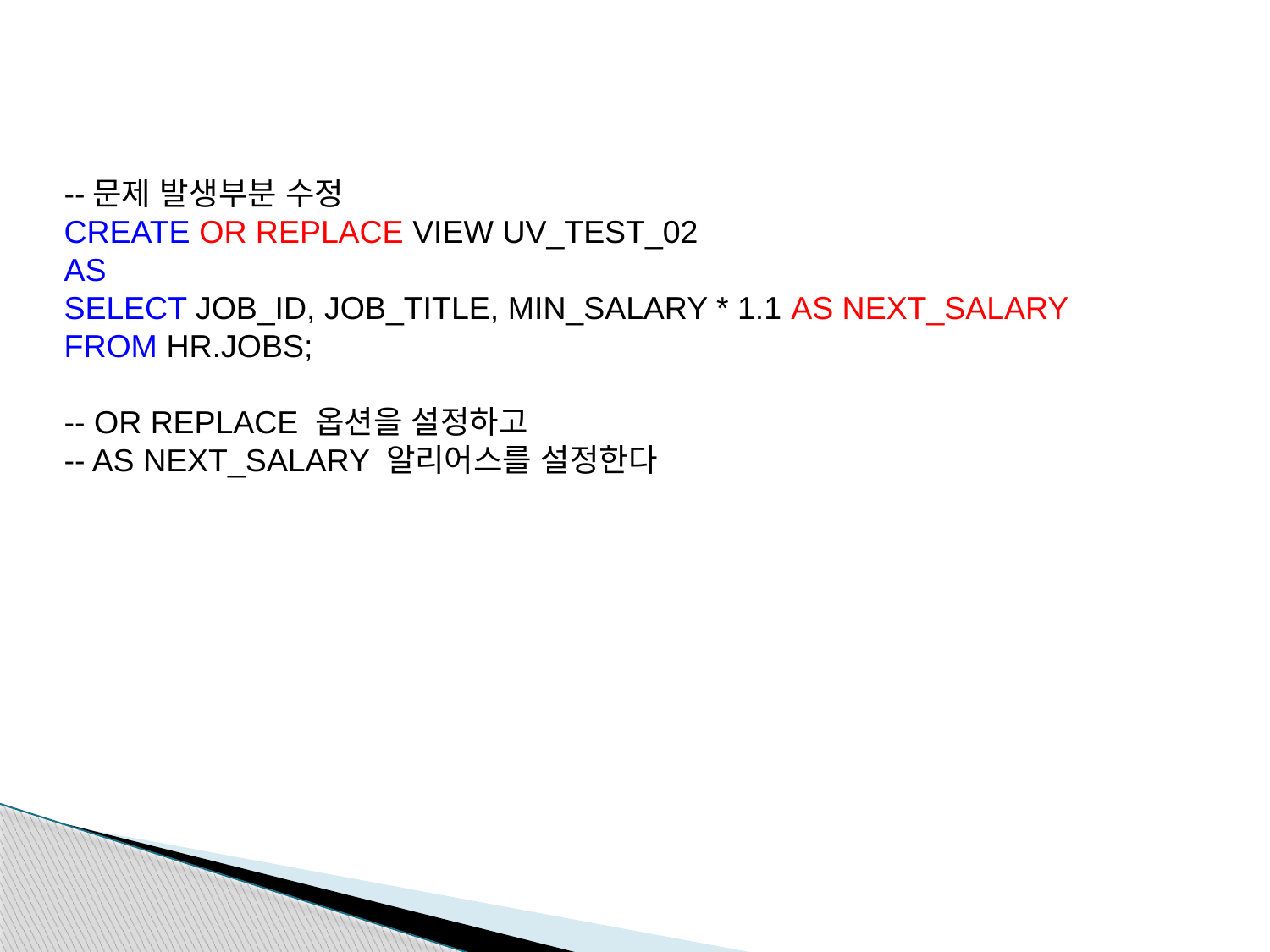

--문제 발생부분 수정
CREATE OR REPLACE VIEW UV_TEST_02
AS
SELECT JOB_ID, JOB_TITLE, MIN_SALARY * 1.1 AS NEXT_SALARY
FROM HR.JOBS;

-- OR REPLACE 옵션을 설정하고
-- AS NEXT_SALARY 알리어스를 설정한다